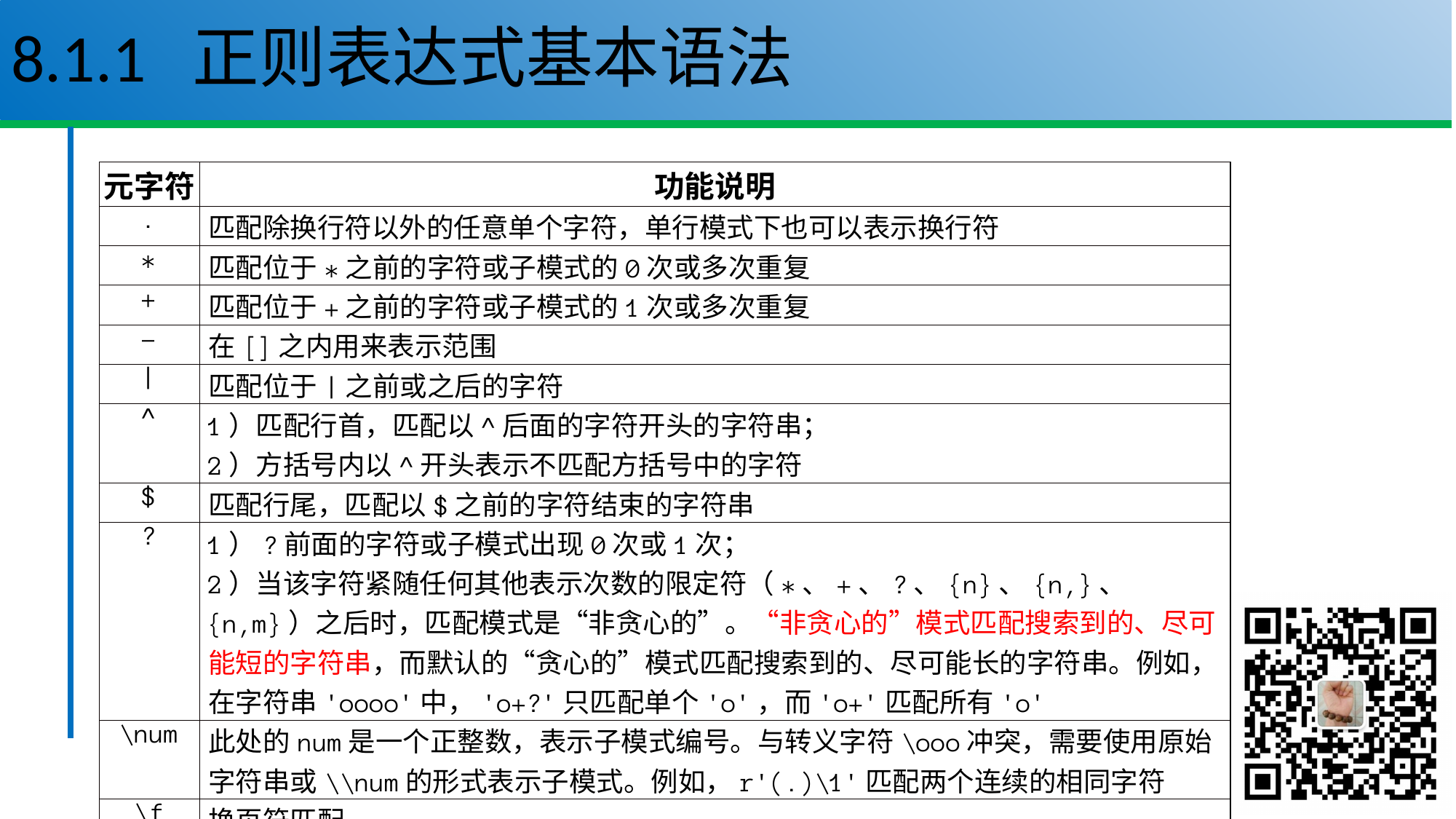

# 8.1.1  正则表达式基本语法
| 元字符 | 功能说明 |
| --- | --- |
| . | 匹配除换行符以外的任意单个字符，单行模式下也可以表示换行符 |
| \* | 匹配位于\*之前的字符或子模式的0次或多次重复 |
| + | 匹配位于+之前的字符或子模式的1次或多次重复 |
| - | 在[]之内用来表示范围 |
| | | 匹配位于|之前或之后的字符 |
| ^ | 1）匹配行首，匹配以^后面的字符开头的字符串； 2）方括号内以^开头表示不匹配方括号中的字符 |
| $ | 匹配行尾，匹配以$之前的字符结束的字符串 |
| ? | 1）?前面的字符或子模式出现0次或1次； 2）当该字符紧随任何其他表示次数的限定符（\*、+、?、{n}、{n,}、{n,m}）之后时，匹配模式是“非贪心的”。“非贪心的”模式匹配搜索到的、尽可能短的字符串，而默认的“贪心的”模式匹配搜索到的、尽可能长的字符串。例如，在字符串'oooo'中，'o+?'只匹配单个'o'，而'o+'匹配所有'o' |
| \num | 此处的num是一个正整数，表示子模式编号。与转义字符\ooo冲突，需要使用原始字符串或\\num的形式表示子模式。例如，r'(.)\1'匹配两个连续的相同字符 |
| \f | 换页符匹配 |
| \n | 换行符匹配 |
5